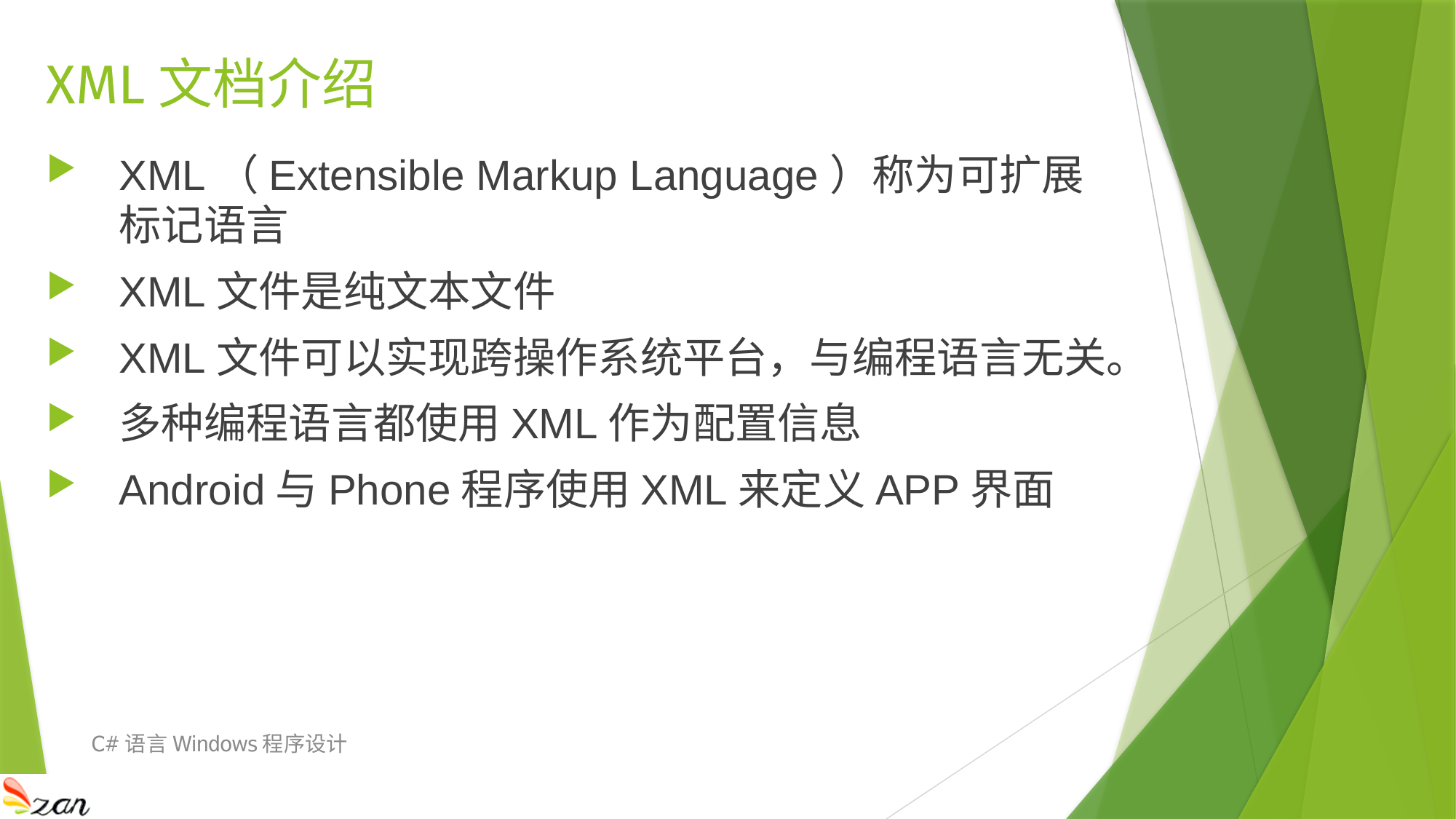

# XML文档介绍
XML（Extensible Markup Language）称为可扩展标记语言
XML文件是纯文本文件
XML文件可以实现跨操作系统平台，与编程语言无关。
多种编程语言都使用XML作为配置信息
Android与Phone程序使用XML来定义APP界面
C#语言Windows程序设计